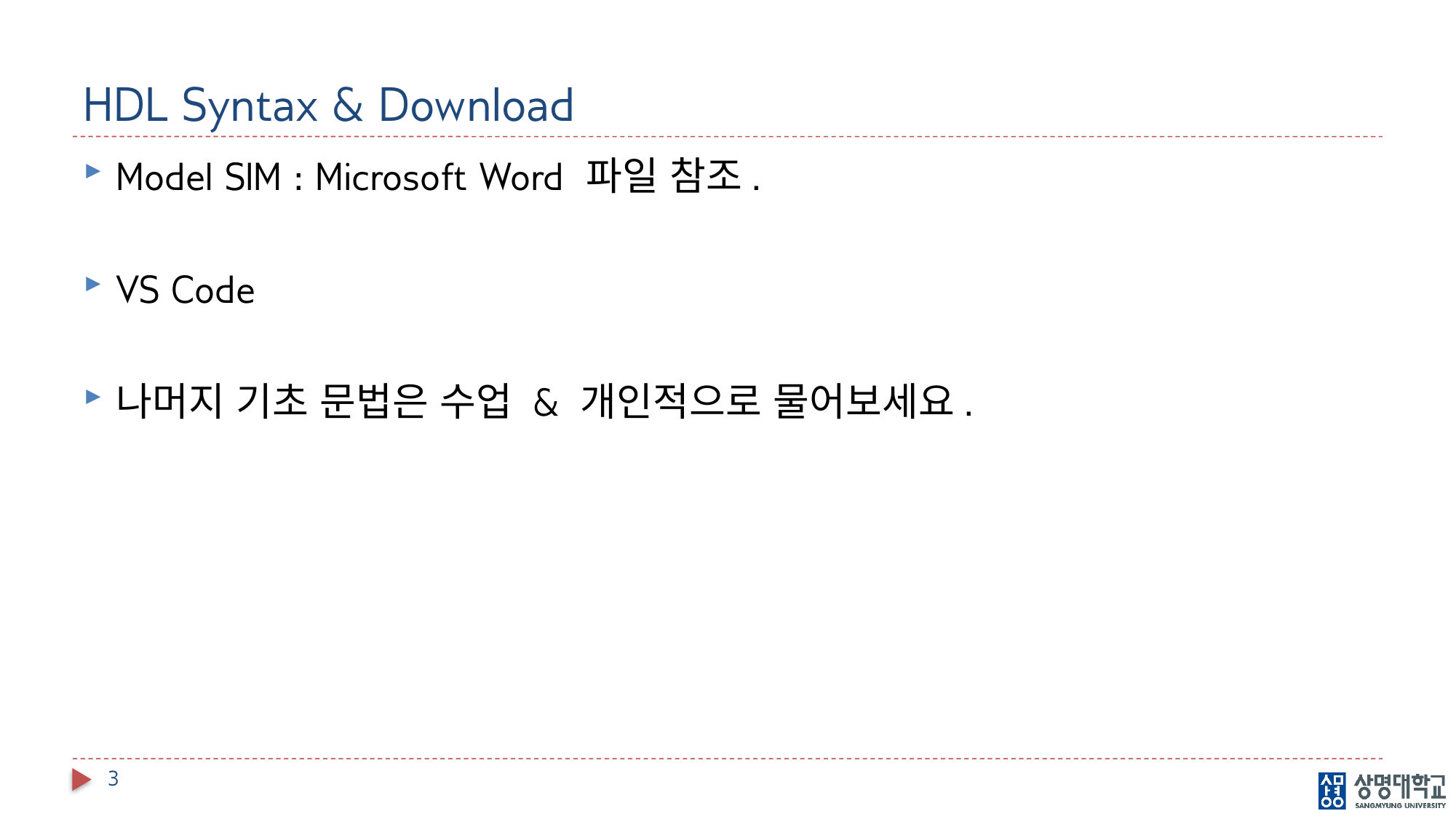

# HDL Syntax & Download
Model SIM : Microsoft Word 파일 참조.

VS Code

나머지 기초 문법은 수업 & 개인적으로 물어보세요.
3